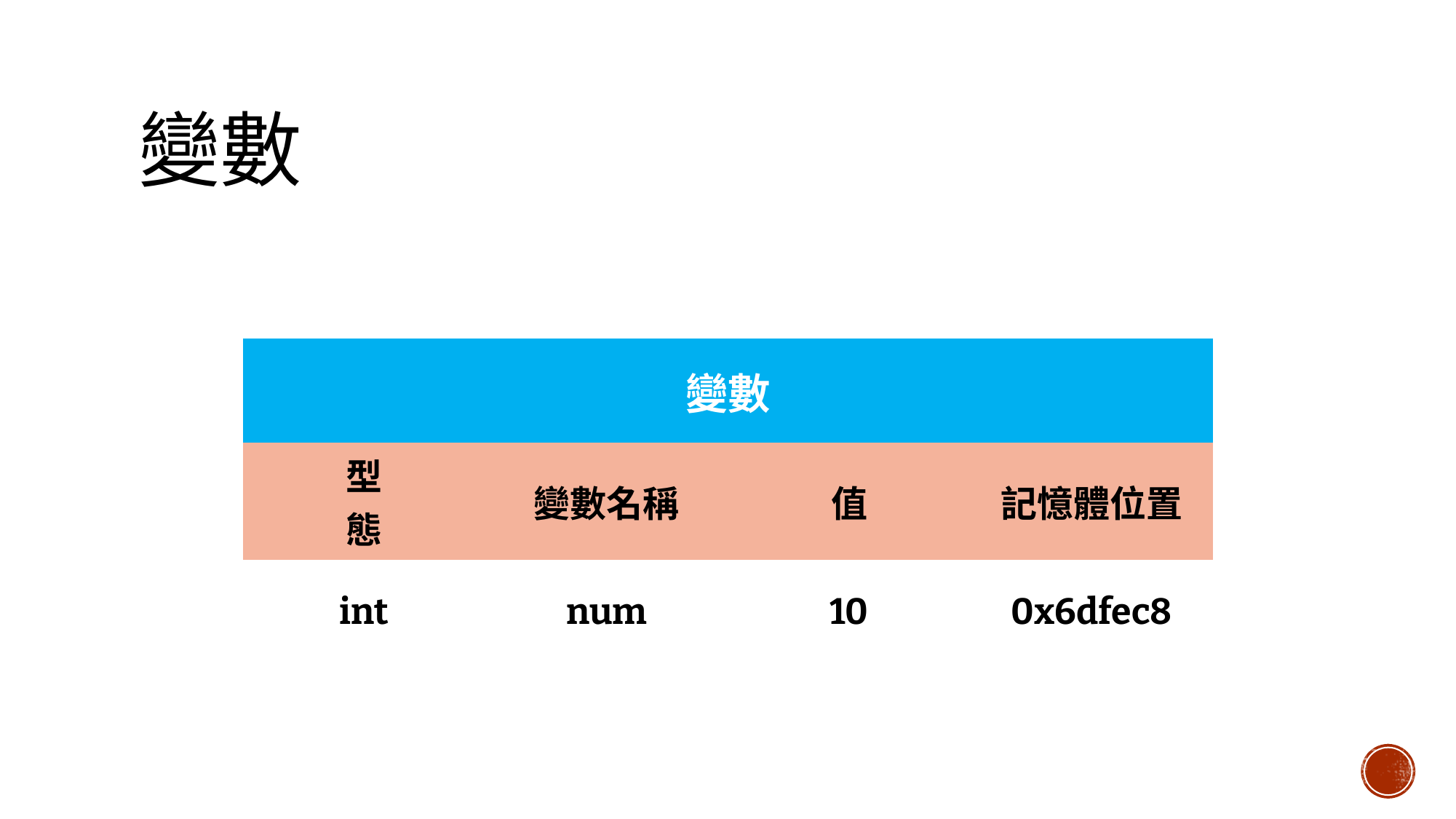

# 變數

| 變數 |  |  |  |
| --- | --- | --- | --- |
| 型 態 | 變數名稱 | 值 | 記憶體位置 |
| int | num | 10 | 0x6dfec8 |